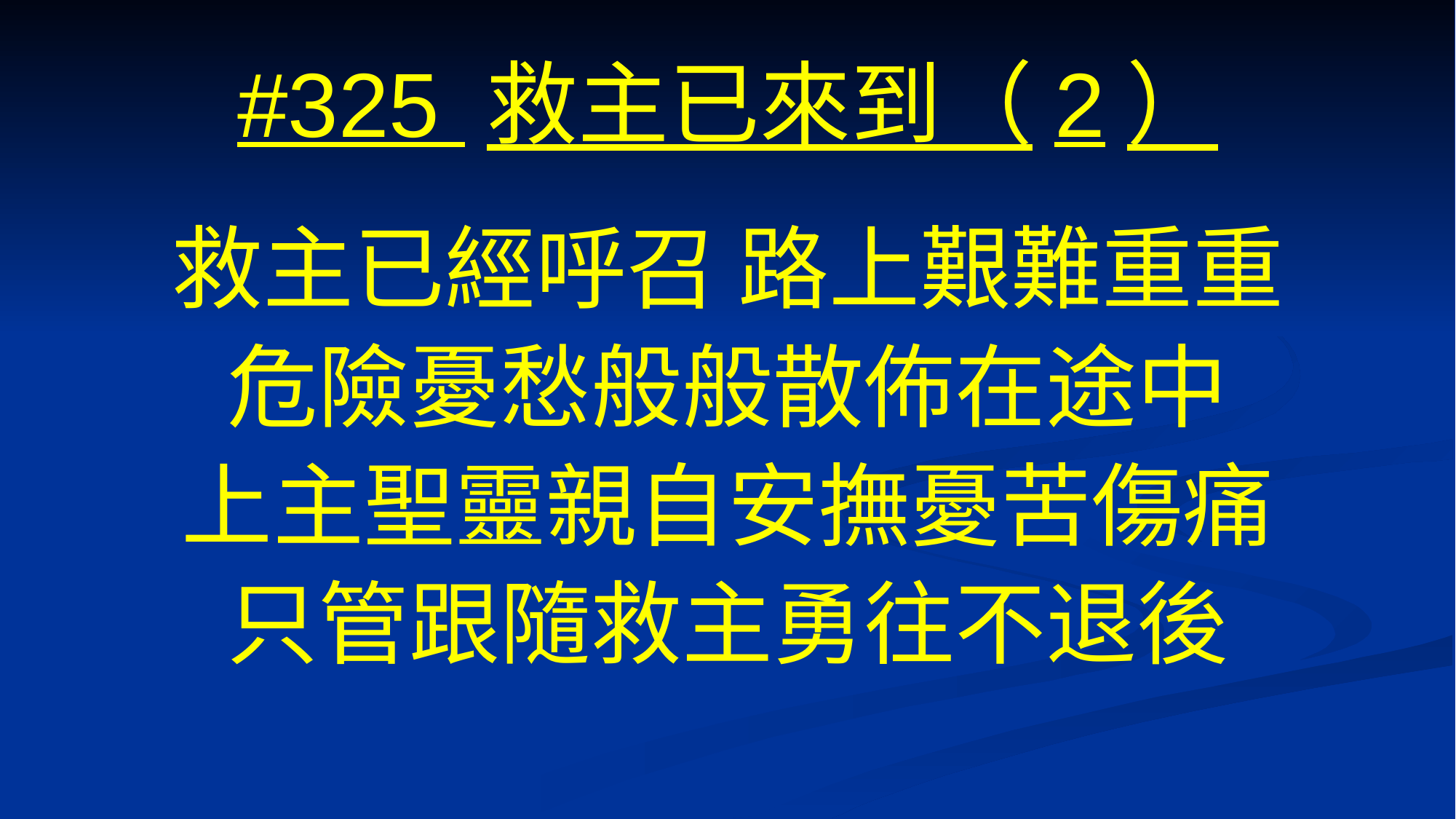

# #325 救主已來到（2）
救主已經呼召 路上艱難重重
危險憂愁般般散佈在途中
上主聖靈親自安撫憂苦傷痛
只管跟隨救主勇往不退後